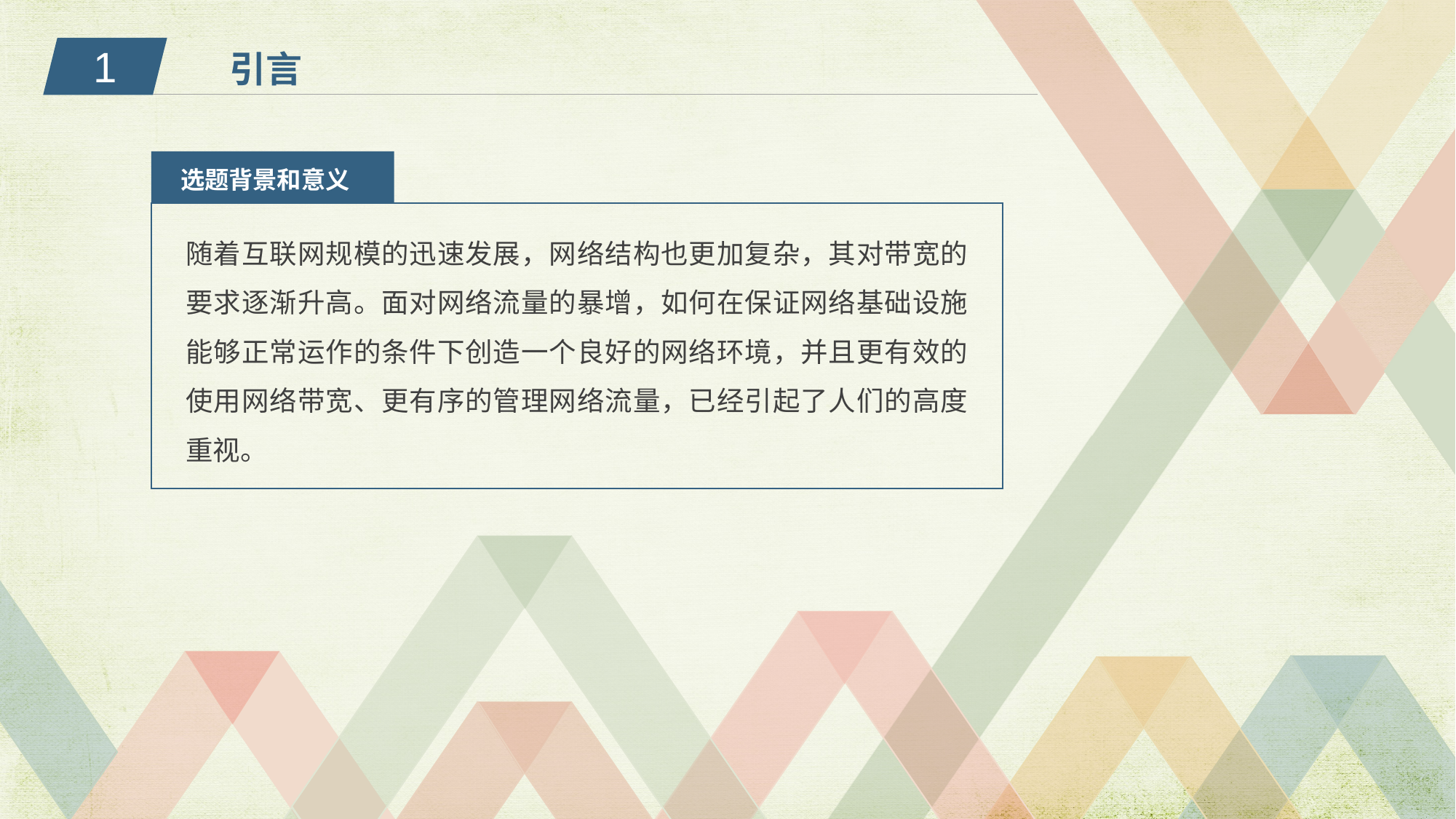

1

引言

选题背景和意义

随着互联网规模的迅速发展，网络结构也更加复杂，其对带宽的要求逐渐升高。面对网络流量的暴增，如何在保证网络基础设施能够正常运作的条件下创造一个良好的网络环境，并且更有效的使用网络带宽、更有序的管理网络流量，已经引起了人们的高度重视。